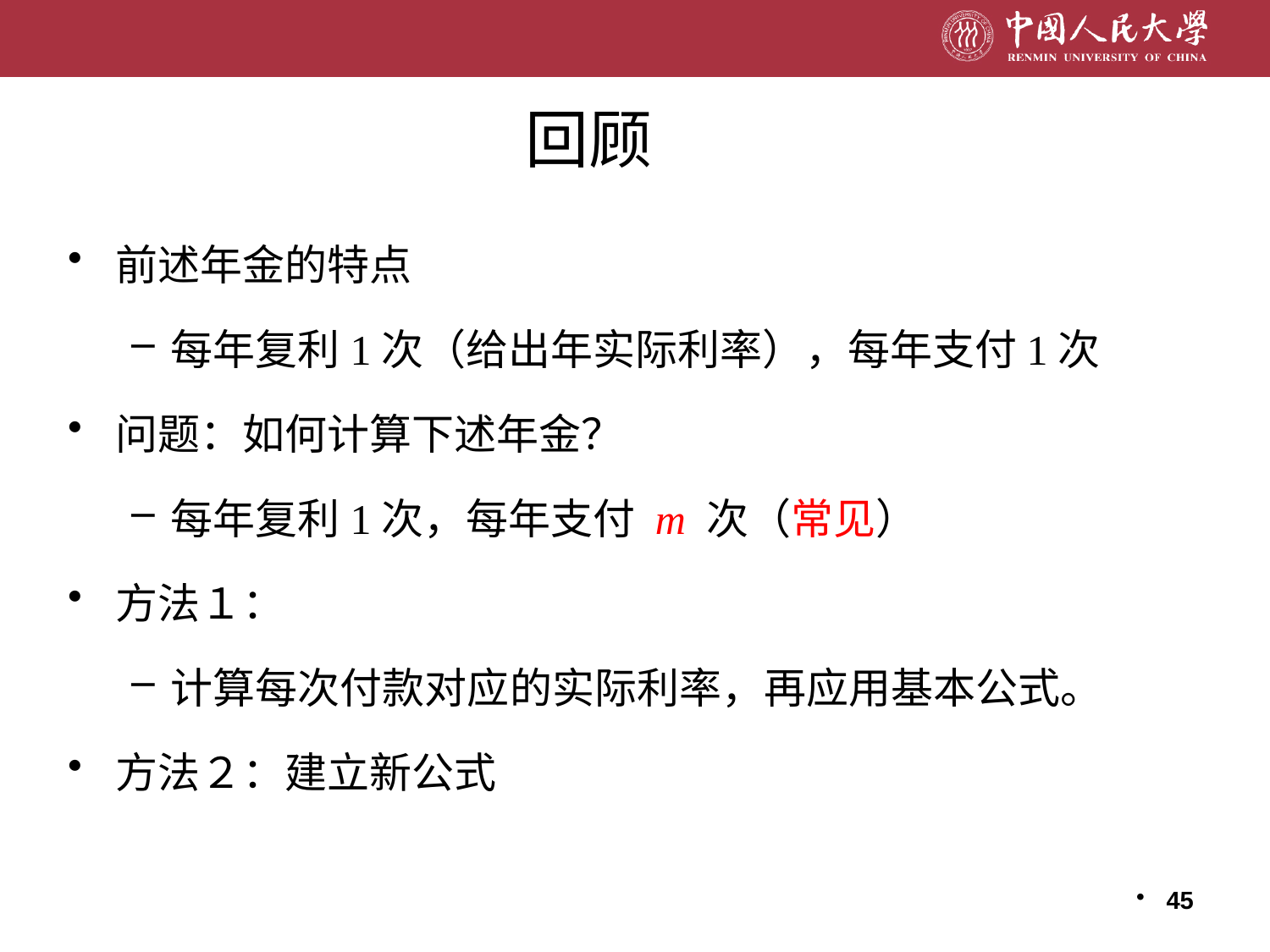

# 回顾
前述年金的特点
每年复利1次（给出年实际利率），每年支付1次
问题：如何计算下述年金？
每年复利1次，每年支付 m 次（常见）
方法１：
计算每次付款对应的实际利率，再应用基本公式。
方法２：建立新公式
45